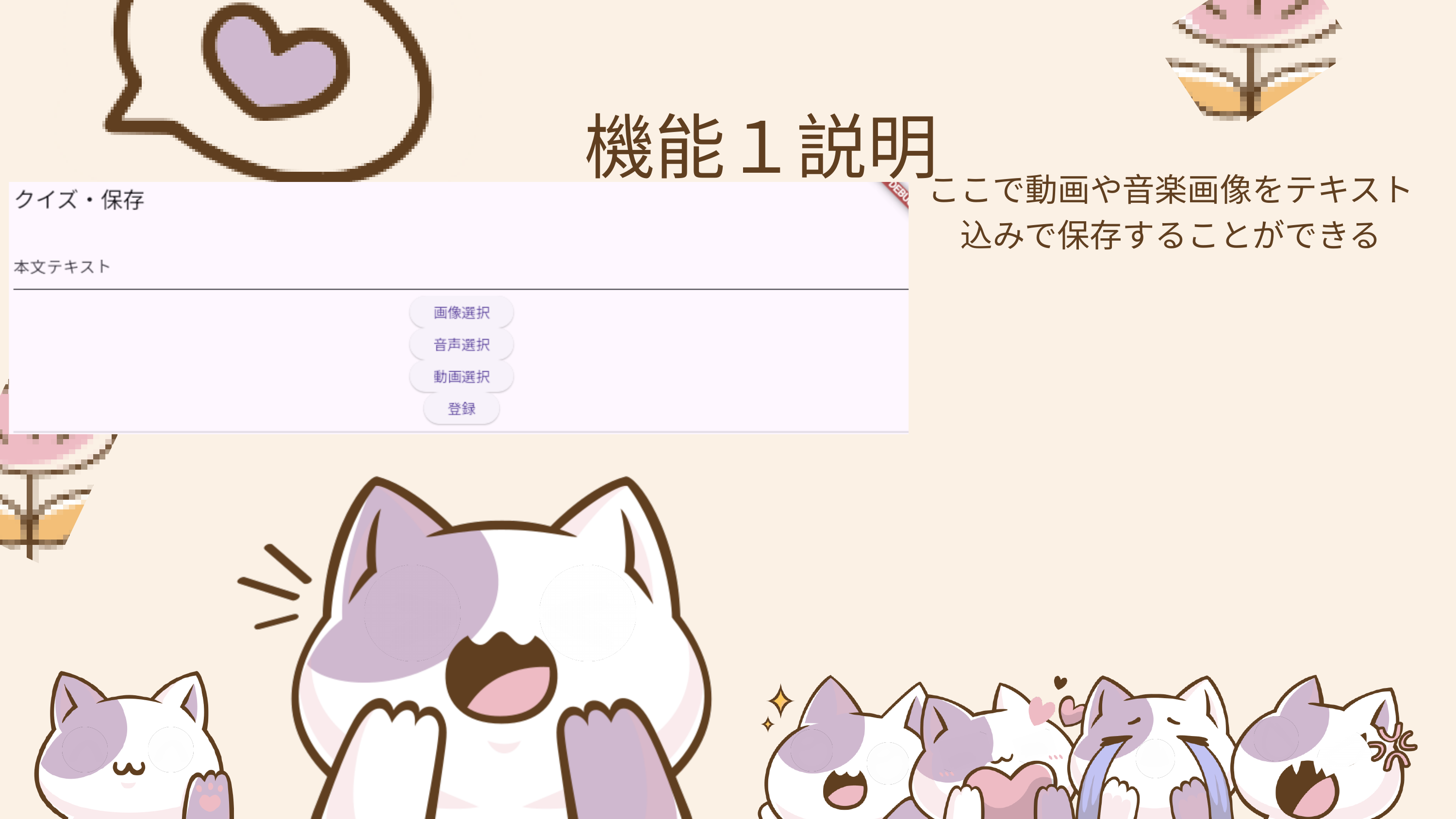

機能１説明
ここで動画や音楽画像をテキスト込みで保存することができる